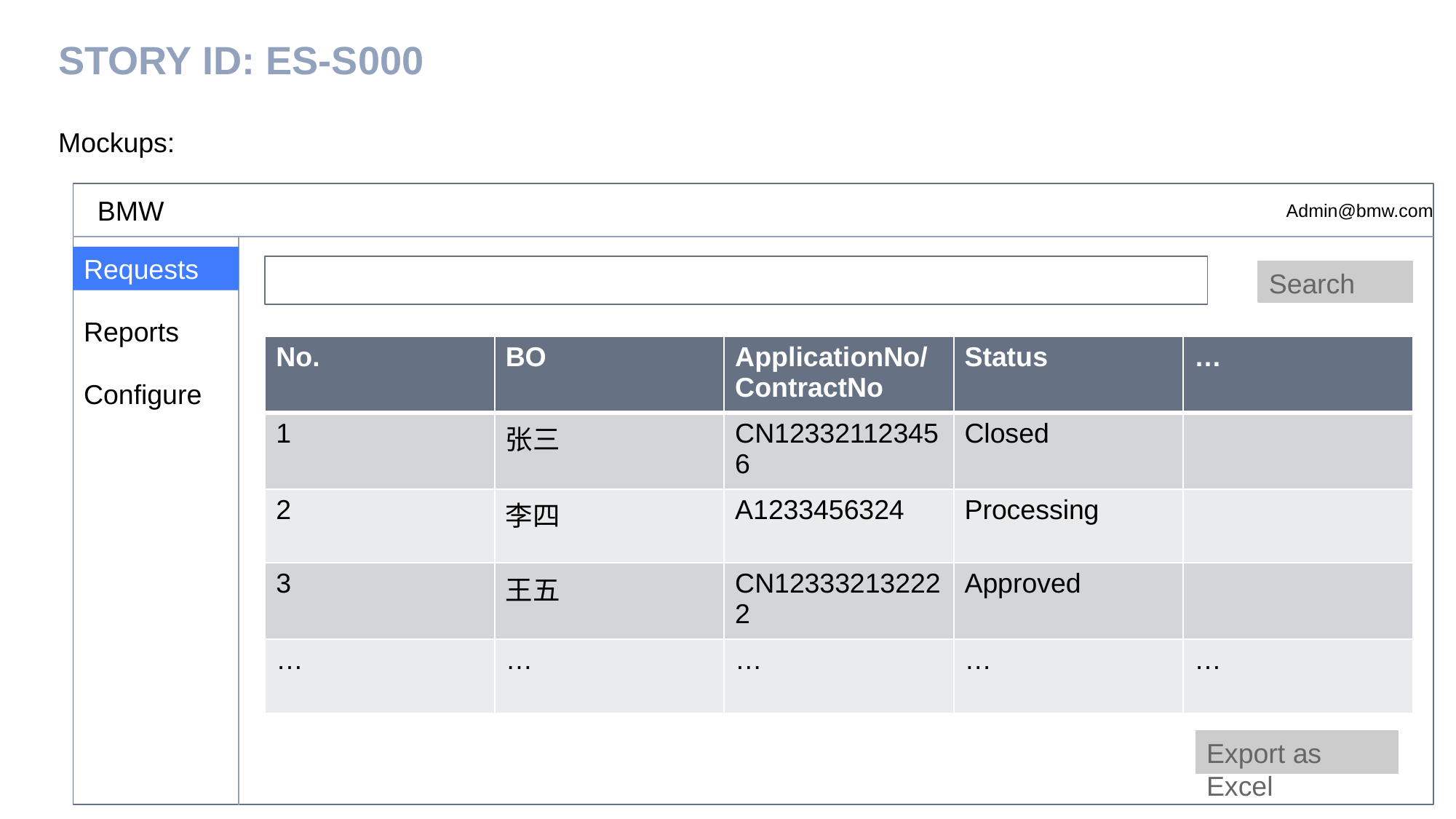

# Story ID: ES-S000
Mockups:

BMW
Requests
Reports
Configure
Admin@bmw.com

Search
| No. | BO | ApplicationNo/ContractNo | Status | … |
| --- | --- | --- | --- | --- |
| 1 | 张三 | CN123321123456 | Closed |  |
| 2 | 李四 | A1233456324 | Processing |  |
| 3 | 王五 | CN123332132222 | Approved |  |
| … | … | … | … | … |
Export as Excel